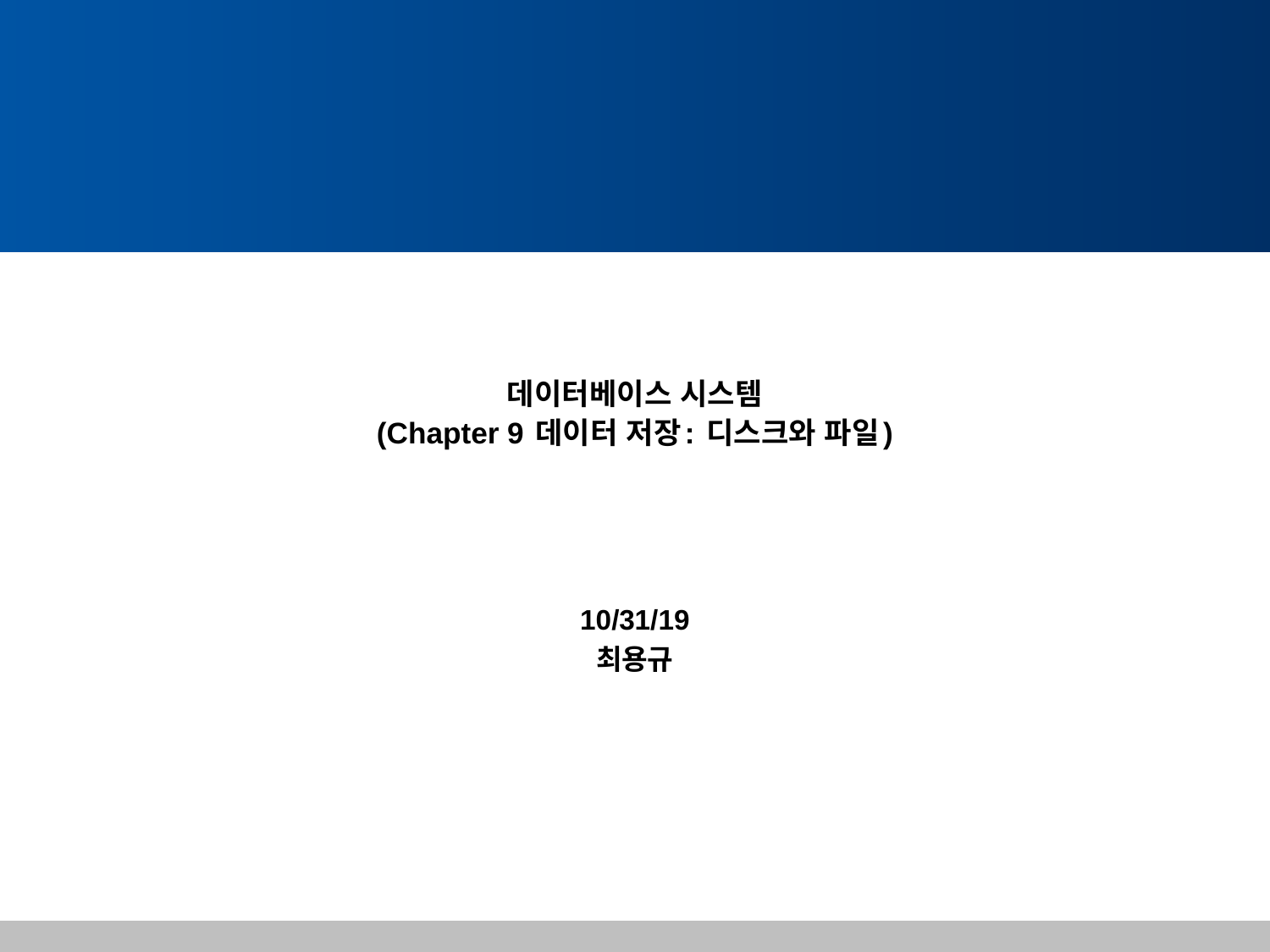

# 데이터베이스 시스템 (Chapter 9 데이터 저장: 디스크와 파일)
10/31/19
최용규